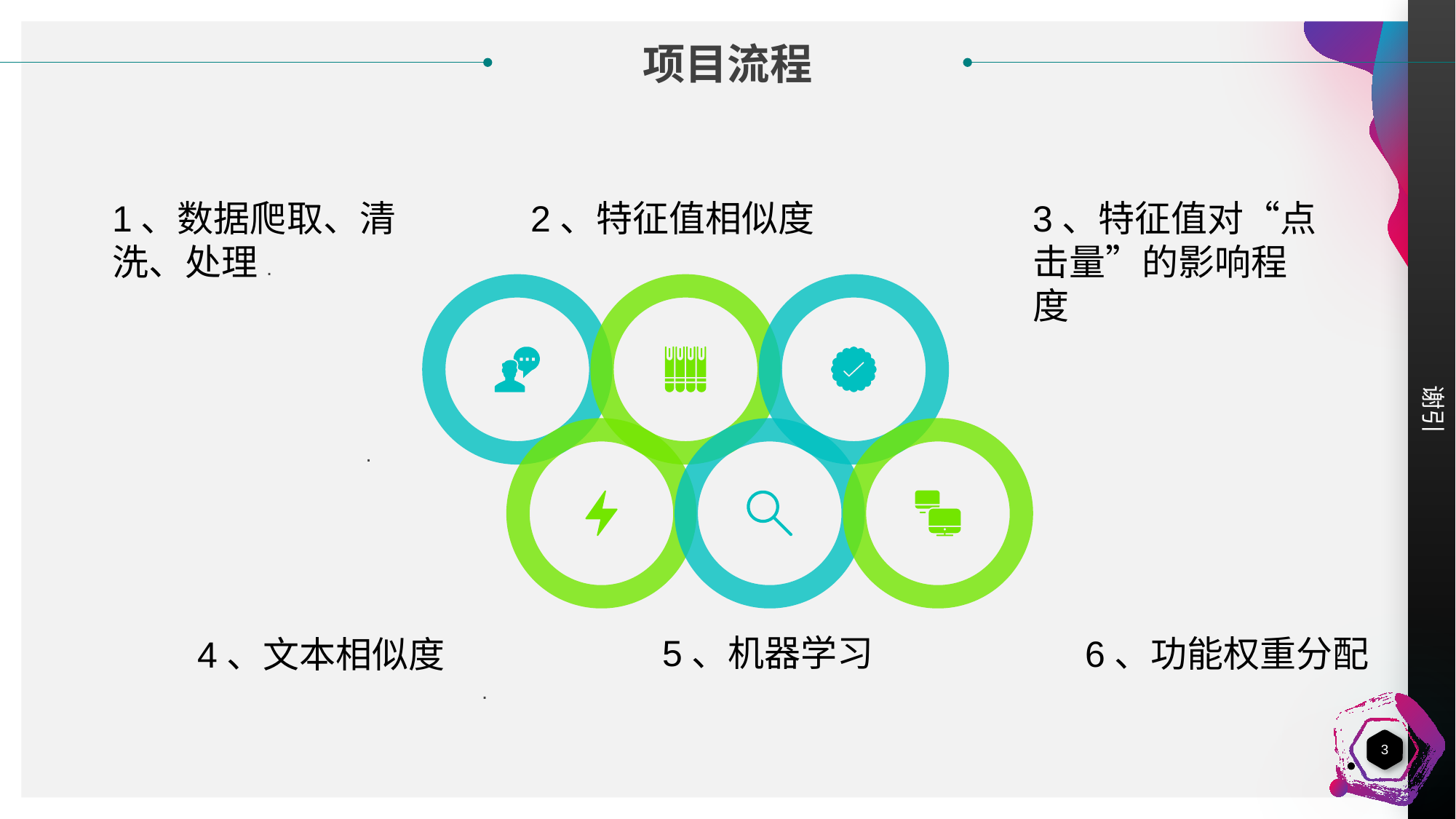

项目流程
1、数据爬取、清洗、处理.
2、特征值相似度
3、特征值对“点击量”的影响程度

.

5、机器学习
6、功能权重分配
4、文本相似度
.
3